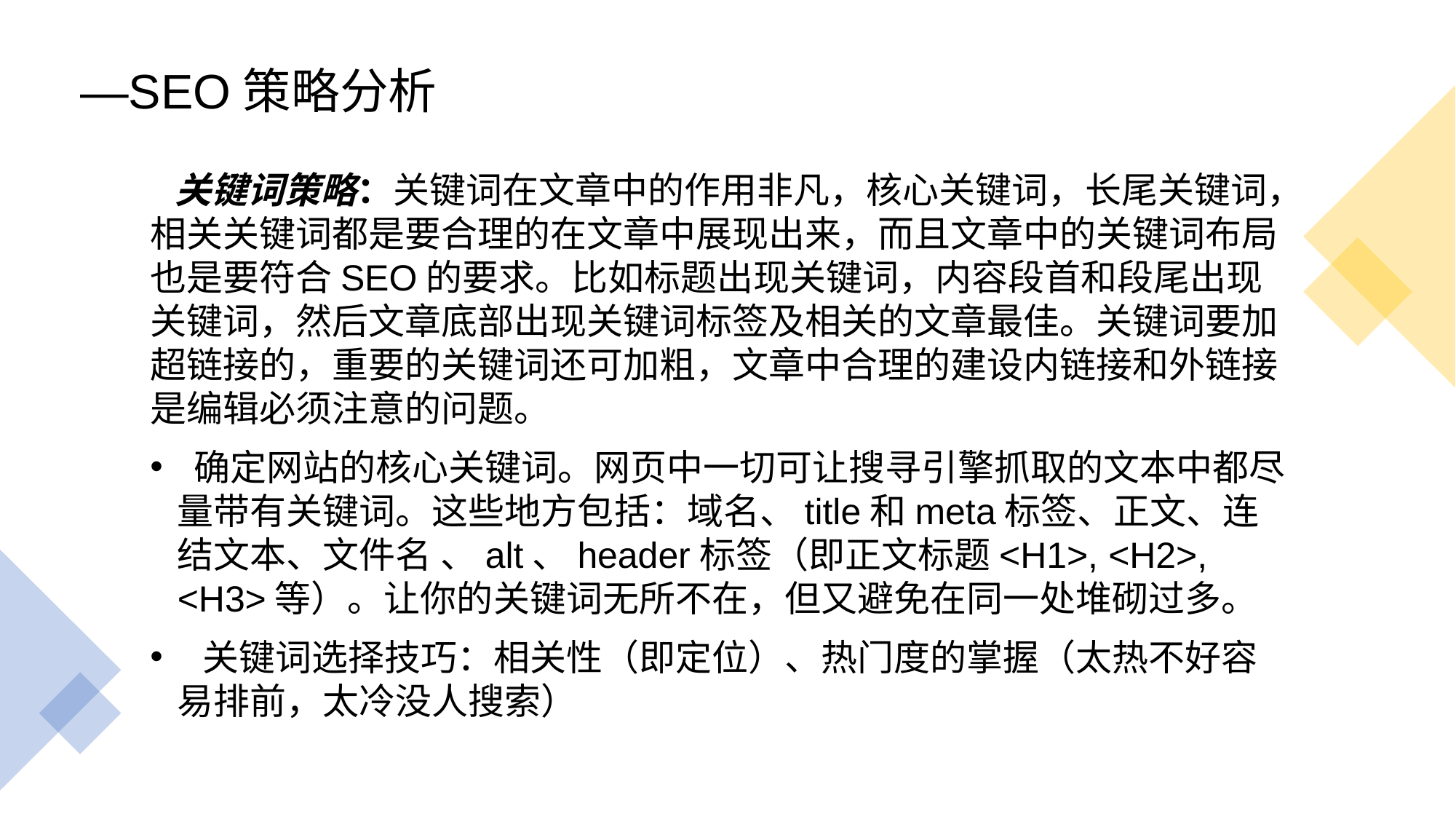

# —SEO策略分析

  关键词策略：关键词在文章中的作用非凡，核心关键词，长尾关键词，相关关键词都是要合理的在文章中展现出来，而且文章中的关键词布局也是要符合SEO的要求。比如标题出现关键词，内容段首和段尾出现关键词，然后文章底部出现关键词标签及相关的文章最佳。关键词要加超链接的，重要的关键词还可加粗，文章中合理的建设内链接和外链接是编辑必须注意的问题。
 确定网站的核心关键词。网页中一切可让搜寻引擎抓取的文本中都尽量带有关键词。这些地方包括：域名、title和meta标签、正文、连结文本、文件名 、alt、header标签（即正文标题<H1>, <H2>, <H3>等）。让你的关键词无所不在，但又避免在同一处堆砌过多。
  关键词选择技巧：相关性（即定位）、热门度的掌握（太热不好容易排前，太冷没人搜索）